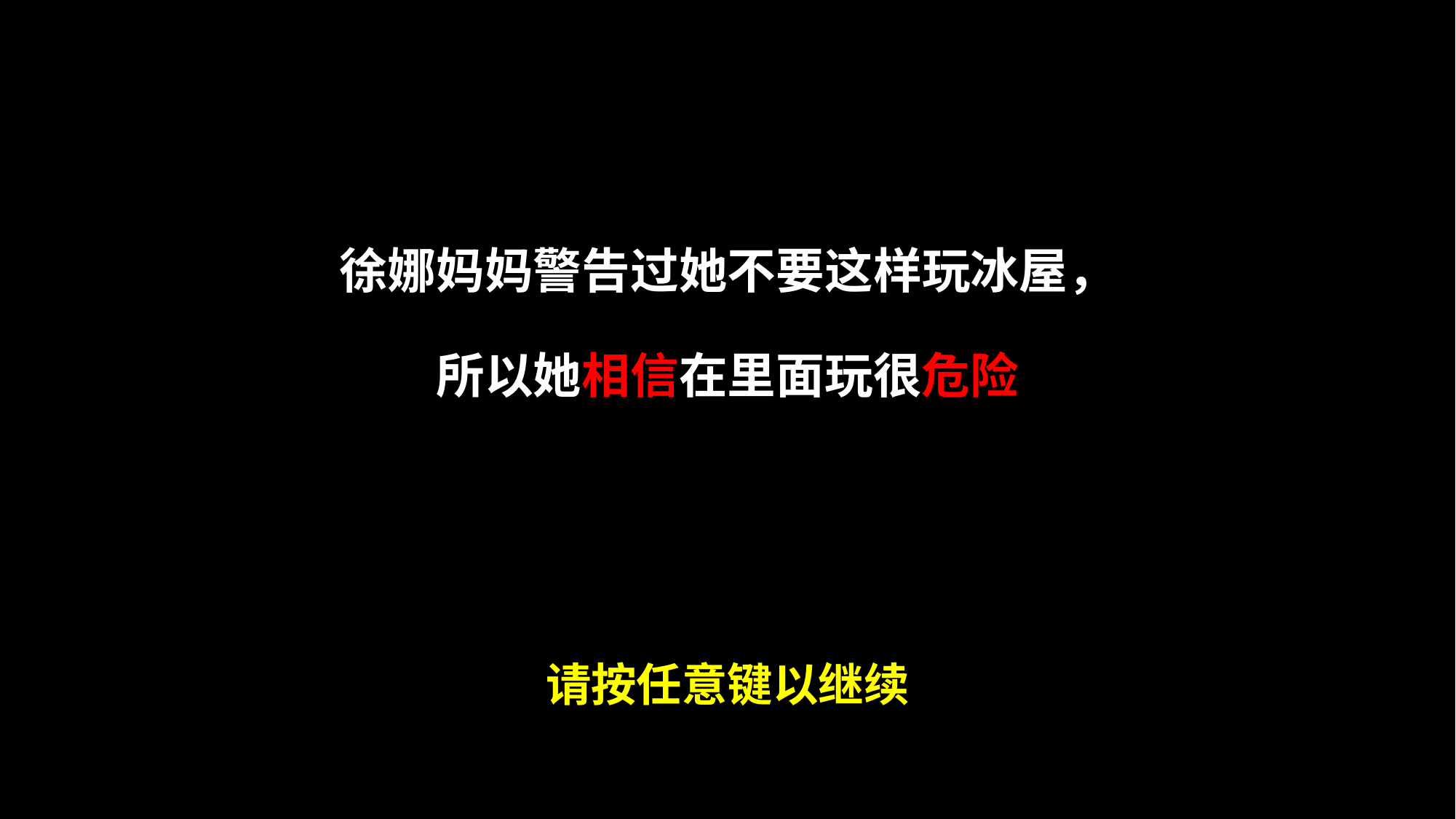

# 徐娜妈妈警告过她不要这样玩冰屋， 所以她相信在里面玩很危险
请按任意键以继续